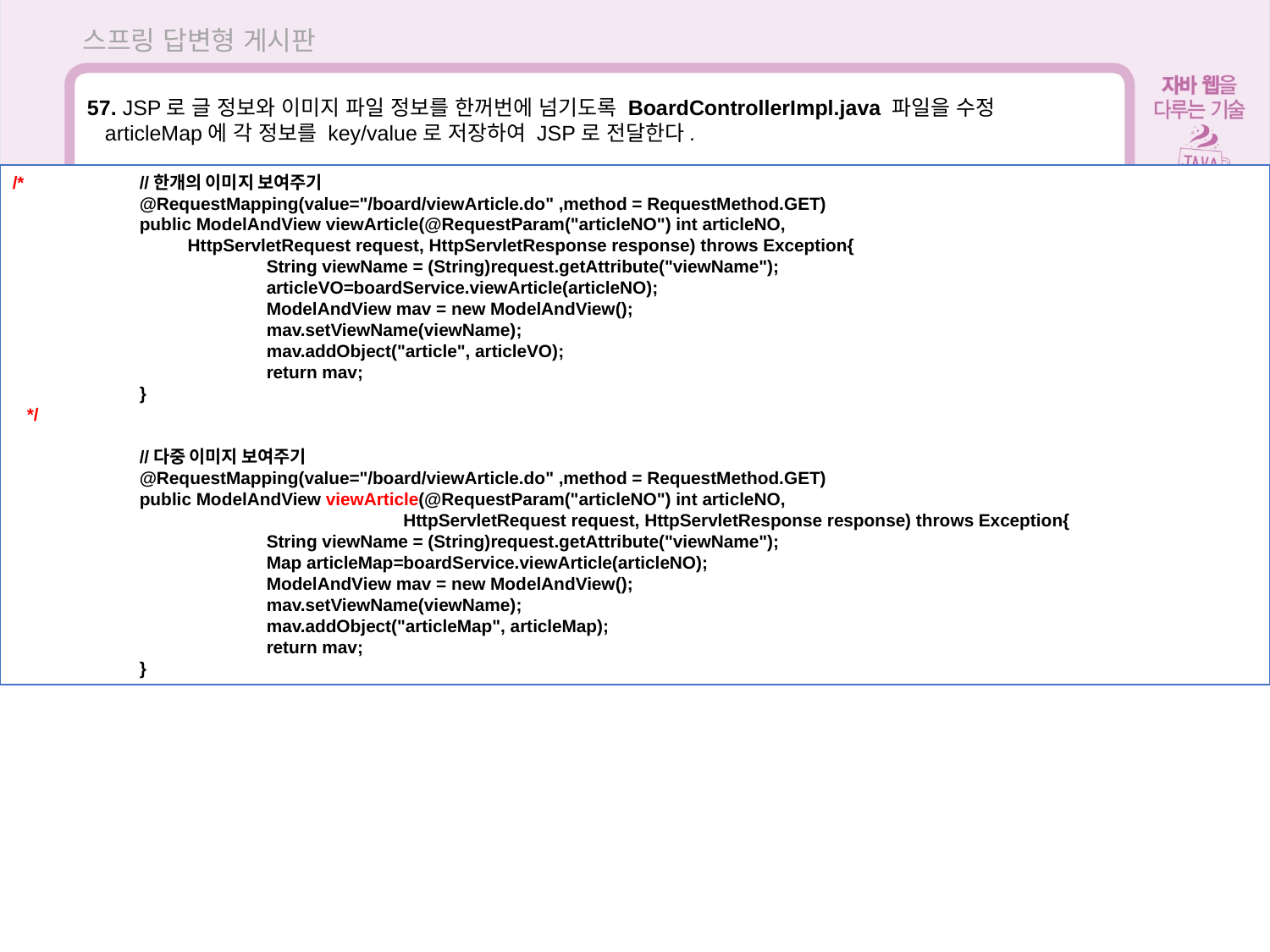

스프링 답변형 게시판
57. JSP로 글 정보와 이미지 파일 정보를 한꺼번에 넘기도록 BoardControllerImpl.java 파일을 수정
   articleMap에 각 정보를 key/value로 저장하여 JSP로 전달한다.
/*	//한개의 이미지 보여주기
	@RequestMapping(value="/board/viewArticle.do" ,method = RequestMethod.GET)
	public ModelAndView viewArticle(@RequestParam("articleNO") int articleNO,
                                    HttpServletRequest request, HttpServletResponse response) throws Exception{
		String viewName = (String)request.getAttribute("viewName");
		articleVO=boardService.viewArticle(articleNO);
		ModelAndView mav = new ModelAndView();
		mav.setViewName(viewName);
		mav.addObject("article", articleVO);
		return mav;
	}
   */

	//다중 이미지 보여주기
	@RequestMapping(value="/board/viewArticle.do" ,method = RequestMethod.GET)
	public ModelAndView viewArticle(@RequestParam("articleNO") int articleNO,
			  HttpServletRequest request, HttpServletResponse response) throws Exception{
		String viewName = (String)request.getAttribute("viewName");
		Map articleMap=boardService.viewArticle(articleNO);
		ModelAndView mav = new ModelAndView();
		mav.setViewName(viewName);
		mav.addObject("articleMap", articleMap);
		return mav;
	}